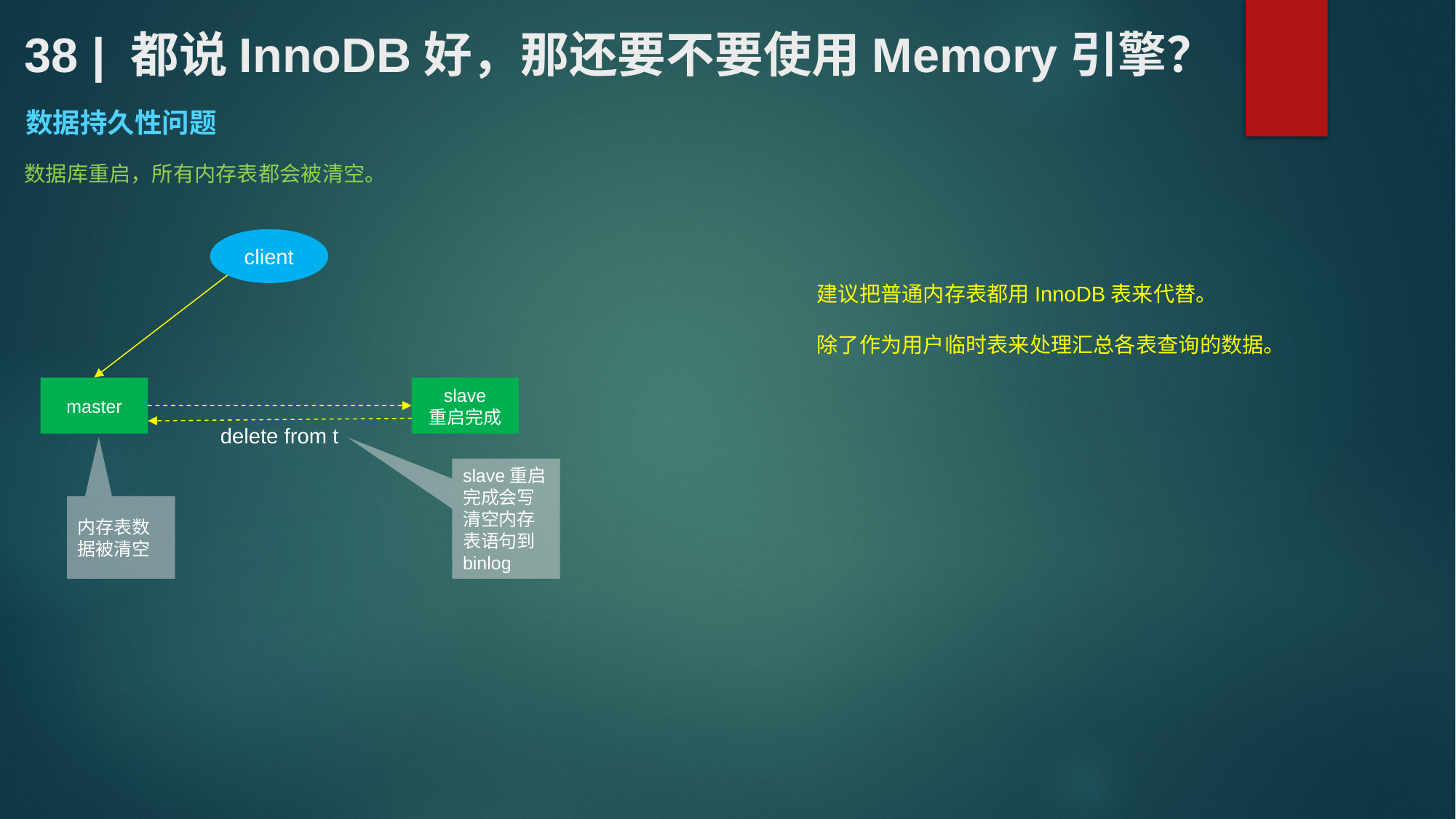

# 38 | 都说InnoDB好，那还要不要使用Memory引擎？
数据持久性问题
数据库重启，所有内存表都会被清空。
client
建议把普通内存表都用InnoDB表来代替。

除了作为用户临时表来处理汇总各表查询的数据。
master
slave
重启完成
delete from t
slave重启完成会写清空内存表语句到binlog
内存表数据被清空